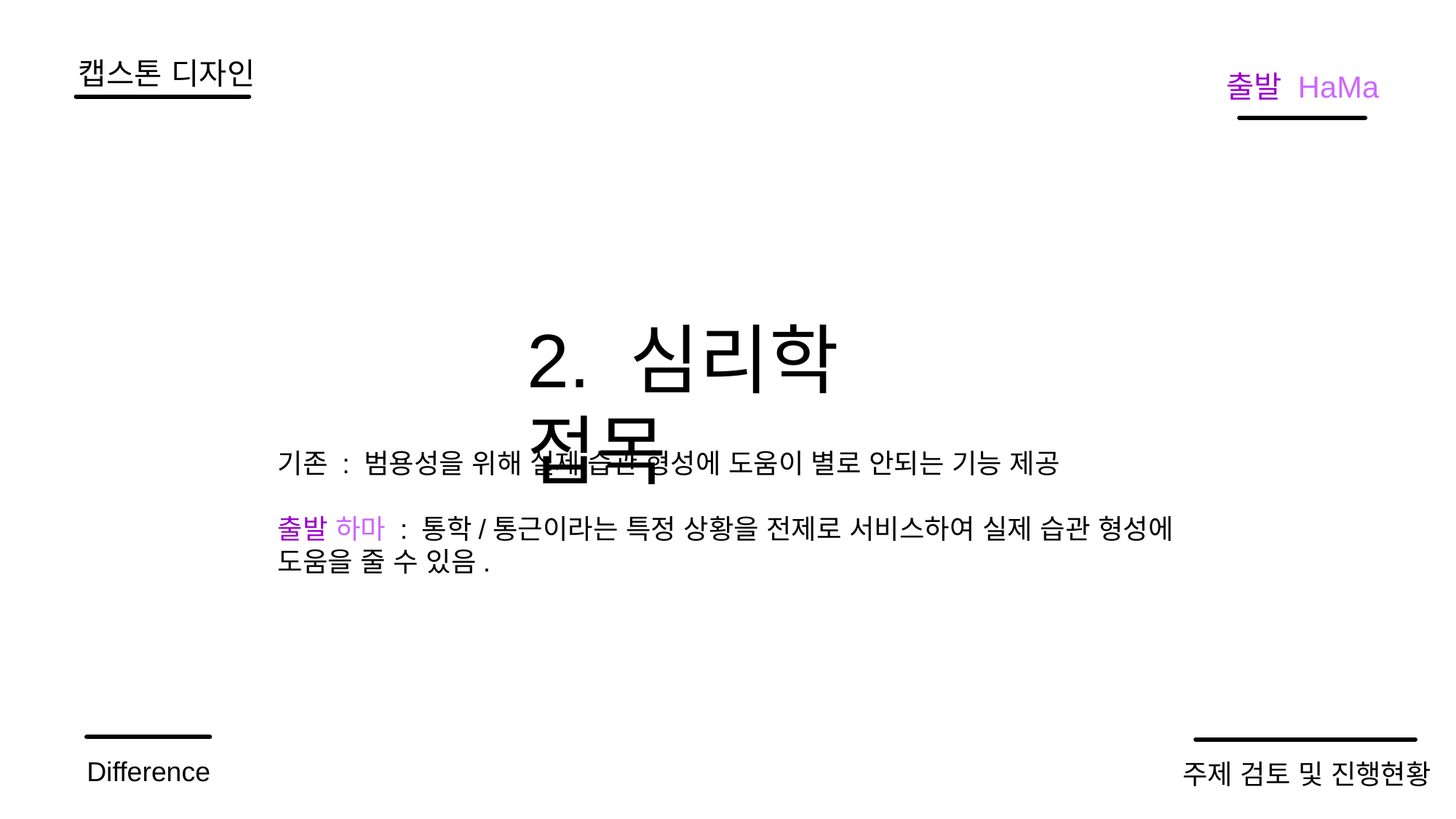

# 캡스톤 디자인
출발 HaMa
2. 심리학 접목
기존 : 범용성을 위해 실제 습관 형성에 도움이 별로 안되는 기능 제공

출발 하마 : 통학/통근이라는 특정 상황을 전제로 서비스하여 실제 습관 형성에 도움을 줄 수 있음.
Difference
주제 검토 및 진행현황